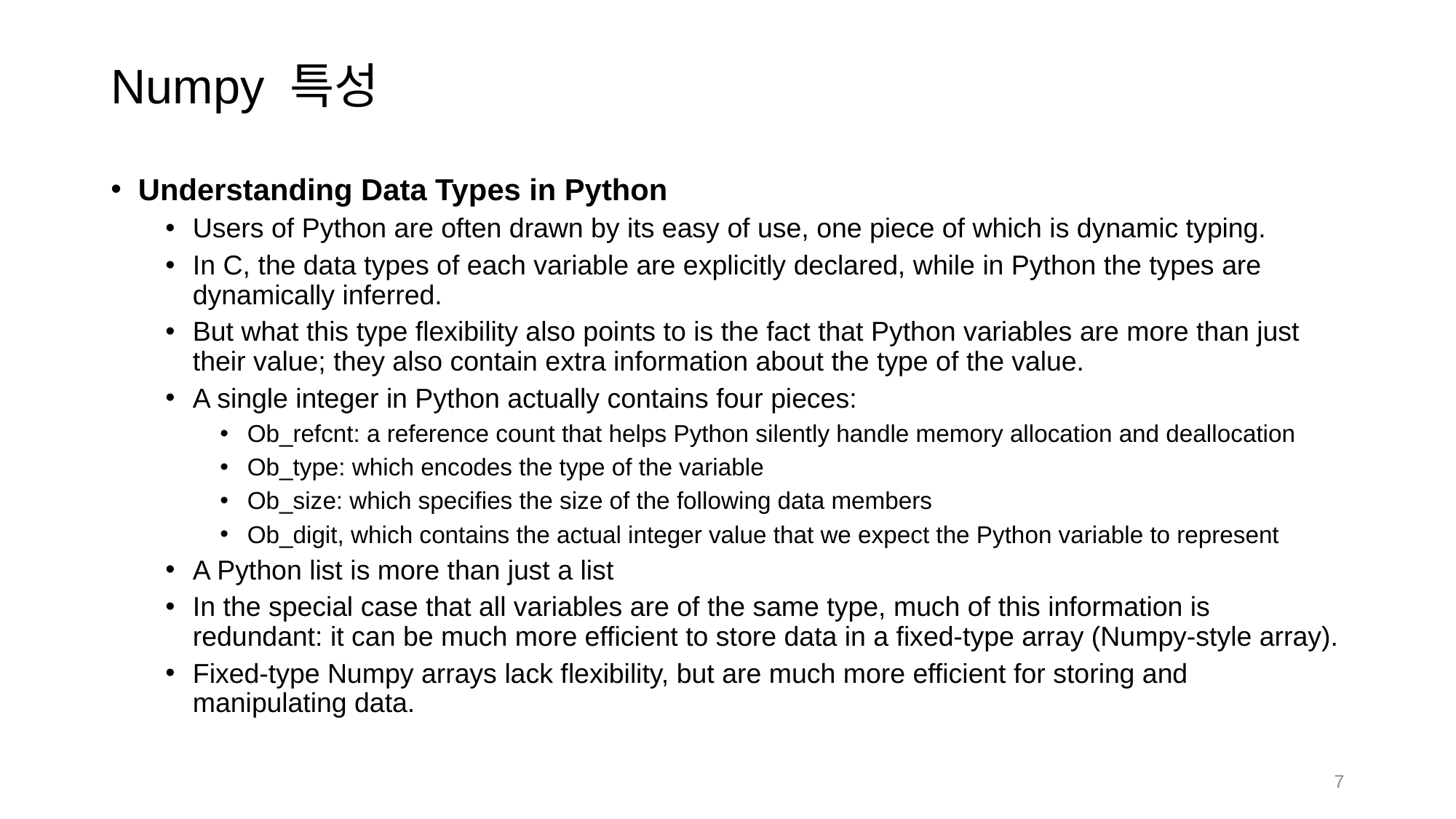

# Numpy 특성
Understanding Data Types in Python
Users of Python are often drawn by its easy of use, one piece of which is dynamic typing.
In C, the data types of each variable are explicitly declared, while in Python the types are dynamically inferred.
But what this type flexibility also points to is the fact that Python variables are more than just their value; they also contain extra information about the type of the value.
A single integer in Python actually contains four pieces:
Ob_refcnt: a reference count that helps Python silently handle memory allocation and deallocation
Ob_type: which encodes the type of the variable
Ob_size: which specifies the size of the following data members
Ob_digit, which contains the actual integer value that we expect the Python variable to represent
A Python list is more than just a list
In the special case that all variables are of the same type, much of this information is redundant: it can be much more efficient to store data in a fixed-type array (Numpy-style array).
Fixed-type Numpy arrays lack flexibility, but are much more efficient for storing and manipulating data.

7